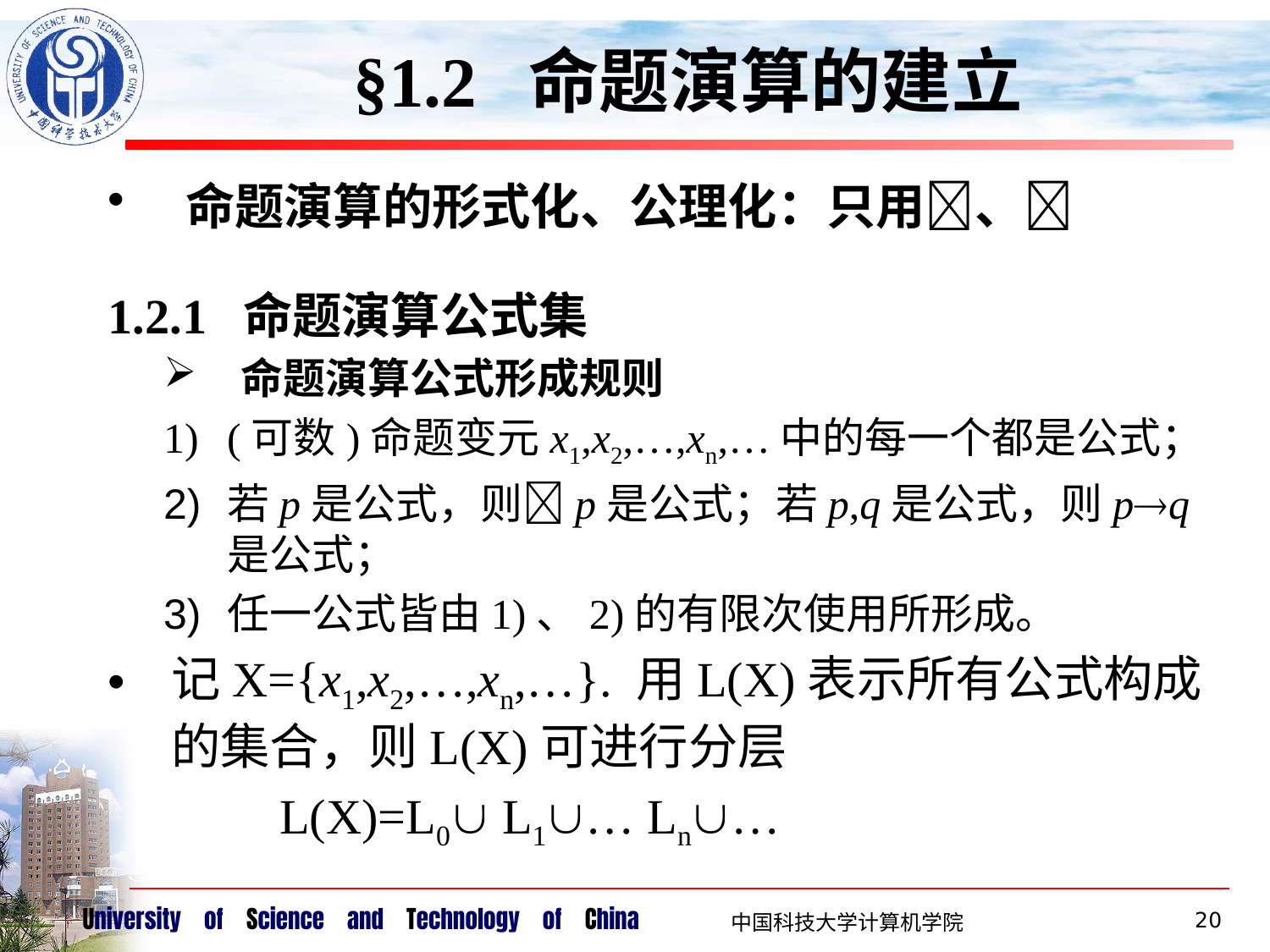

§1.2  命题演算的建立
命题演算的形式化、公理化：只用¬、→

1.2.1  命题演算公式集
命题演算公式形成规则
(可数)命题变元x1,x2,…,xn,…中的每一个都是公式；
若p是公式，则¬p是公式；若p,q是公式，则p→q是公式；
任一公式皆由1)、2)的有限次使用所形成。
记X={x1,x2,…,xn,…}. 用L(X)表示所有公式构成的集合，则L(X)可进行分层
              L(X)=L0∪ L1∪… Ln∪…